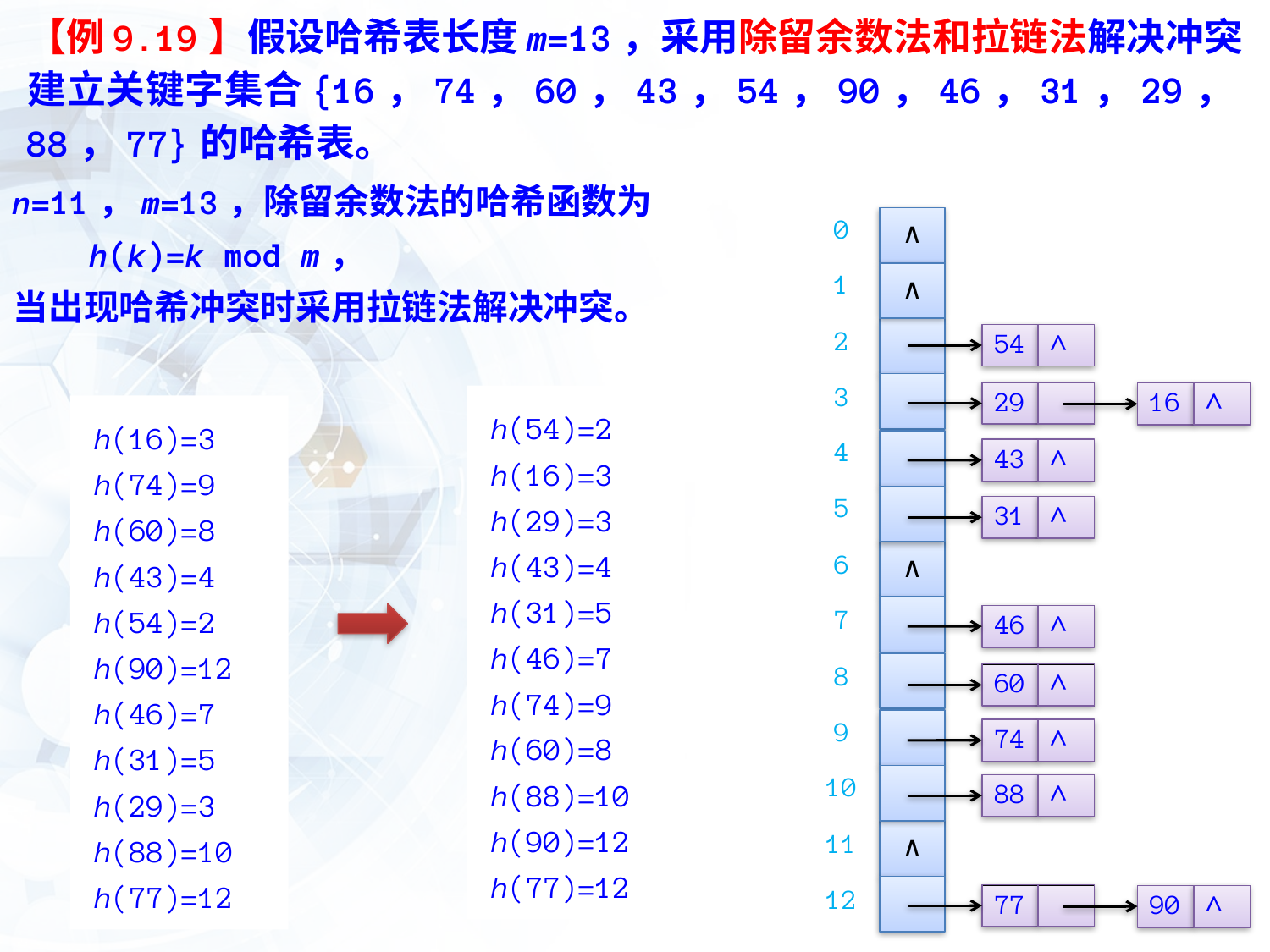

【例9.19】假设哈希表长度m=13，采用除留余数法和拉链法解决冲突建立关键字集合{16，74，60，43，54，90，46，31，29，88，77}的哈希表。
n=11，m=13，除留余数法的哈希函数为
    h(k)=k mod m，
当出现哈希冲突时采用拉链法解决冲突。
∧
0
∧
1

2
54
∧

3
29

16
∧

4
43
∧

5
31
∧
∧
6

7
46
∧

8
60
∧

9
74
∧

10
88
∧
∧
11

12
77

90
∧
h(54)=2
h(16)=3
h(29)=3
h(43)=4
h(31)=5
h(46)=7
h(74)=9
h(60)=8
h(88)=10
h(90)=12
h(77)=12
h(16)=3
h(74)=9
h(60)=8
h(43)=4
h(54)=2
h(90)=12
h(46)=7
h(31)=5
h(29)=3
h(88)=10
h(77)=12